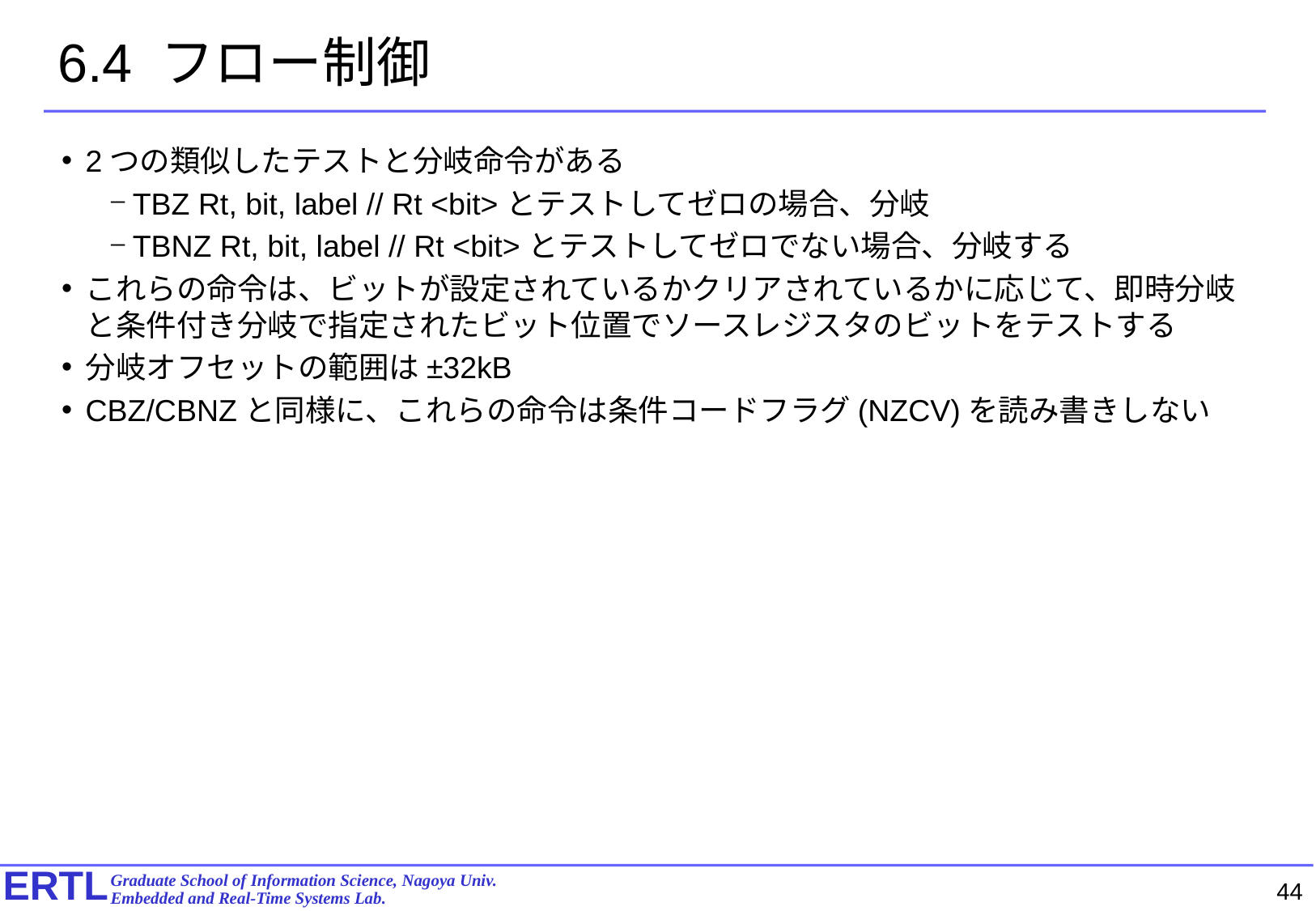

# 6.4 フロー制御
2つの類似したテストと分岐命令がある
TBZ Rt, bit, label // Rt <bit>とテストしてゼロの場合、分岐
TBNZ Rt, bit, label // Rt <bit>とテストしてゼロでない場合、分岐する
これらの命令は、ビットが設定されているかクリアされているかに応じて、即時分岐と条件付き分岐で指定されたビット位置でソースレジスタのビットをテストする
分岐オフセットの範囲は±32kB
CBZ/CBNZと同様に、これらの命令は条件コードフラグ(NZCV)を読み書きしない

44